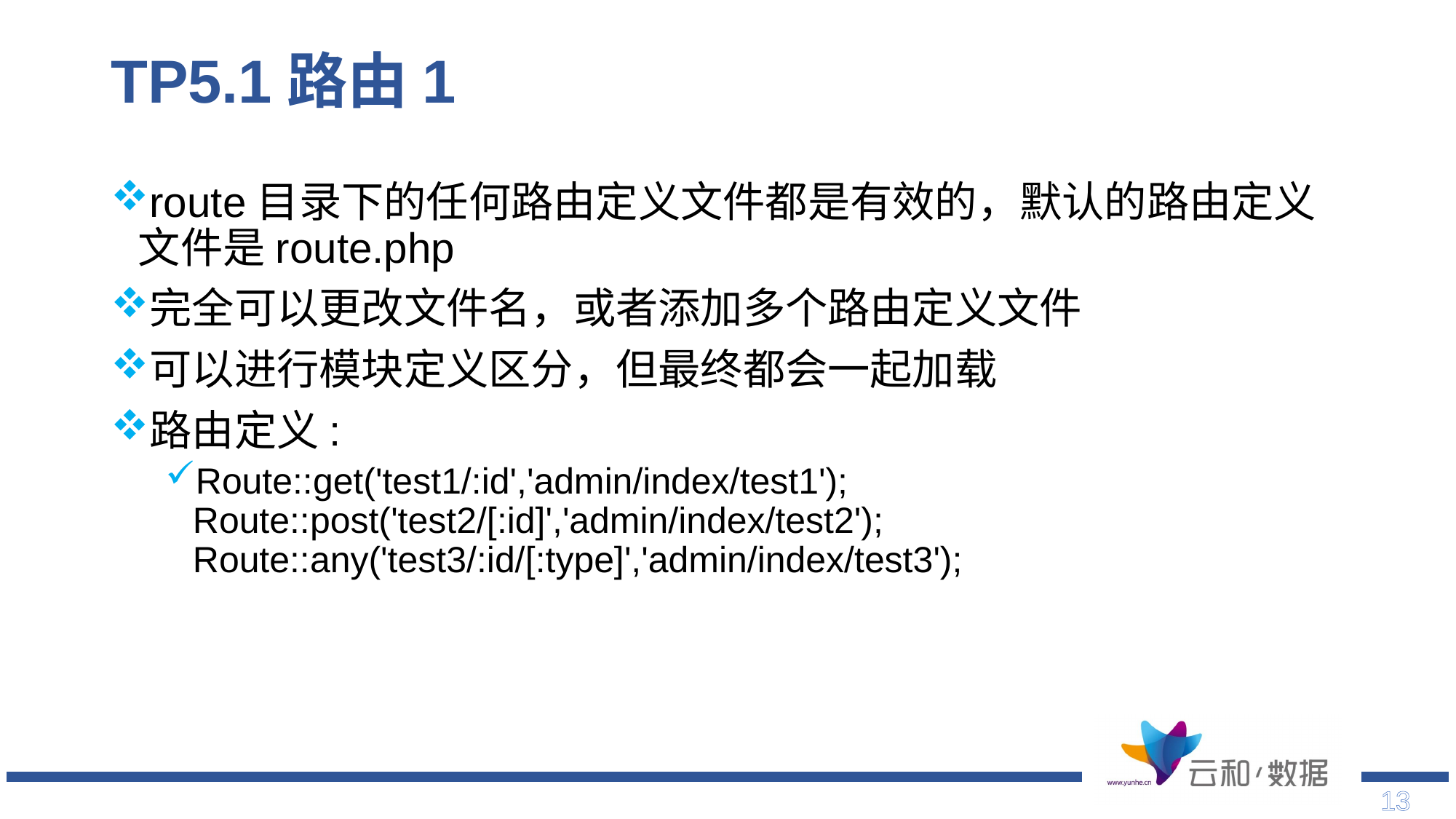

# TP5.1路由1
route目录下的任何路由定义文件都是有效的，默认的路由定义文件是route.php
完全可以更改文件名，或者添加多个路由定义文件
可以进行模块定义区分，但最终都会一起加载
路由定义:
Route::get('test1/:id','admin/index/test1');  Route::post('test2/[:id]','admin/index/test2'); Route::any('test3/:id/[:type]','admin/index/test3');